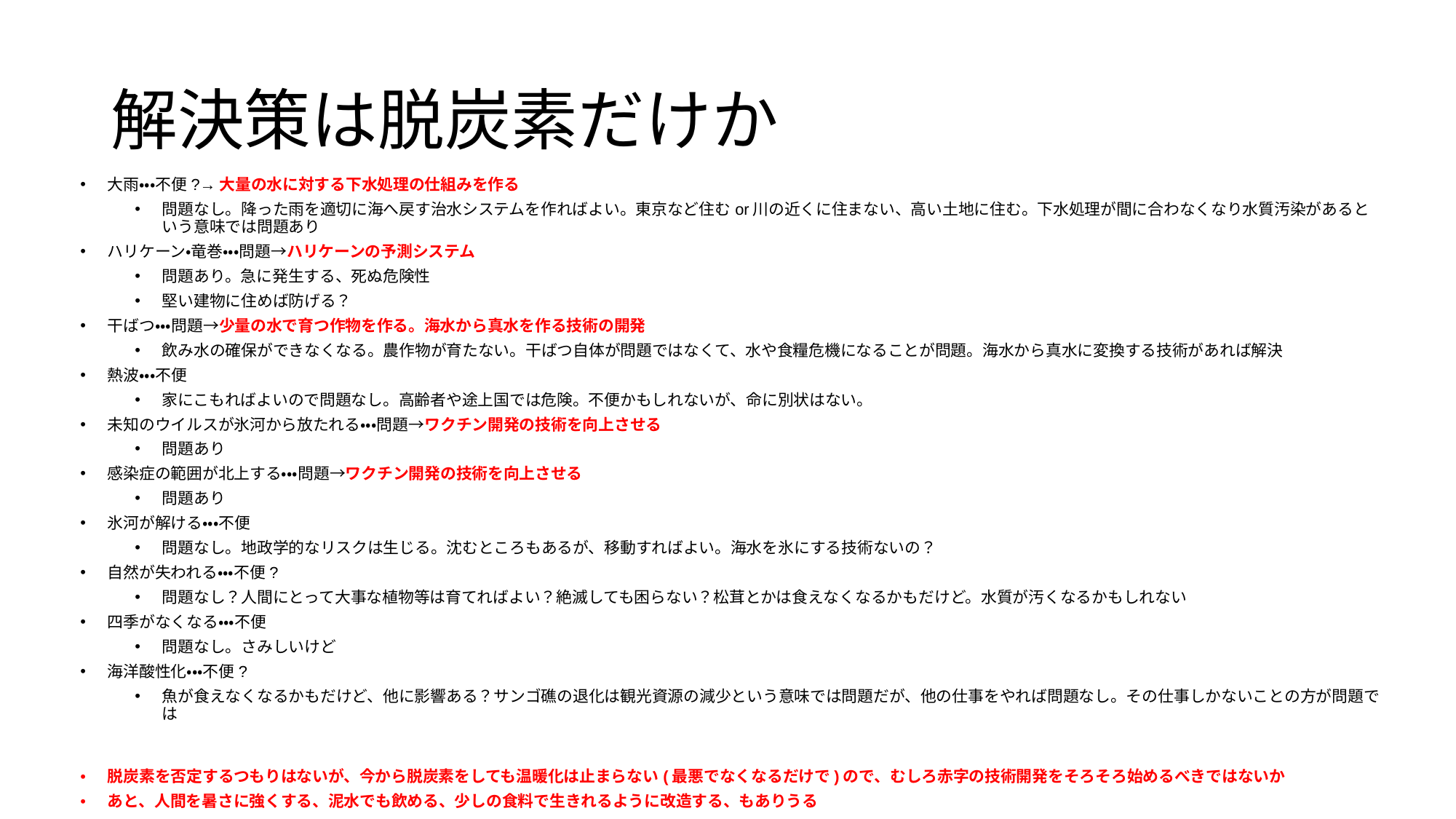

# 解決策は脱炭素だけか
大雨・・・不便?→大量の水に対する下水処理の仕組みを作る
問題なし。降った雨を適切に海へ戻す治水システムを作ればよい。東京など住むor川の近くに住まない、高い土地に住む。下水処理が間に合わなくなり水質汚染があるという意味では問題あり
ハリケーン・竜巻・・・問題→ハリケーンの予測システム
問題あり。急に発生する、死ぬ危険性
堅い建物に住めば防げる？
干ばつ・・・問題→少量の水で育つ作物を作る。海水から真水を作る技術の開発
飲み水の確保ができなくなる。農作物が育たない。干ばつ自体が問題ではなくて、水や食糧危機になることが問題。海水から真水に変換する技術があれば解決
熱波・・・不便
家にこもればよいので問題なし。高齢者や途上国では危険。不便かもしれないが、命に別状はない。
未知のウイルスが氷河から放たれる・・・問題→ワクチン開発の技術を向上させる
問題あり
感染症の範囲が北上する・・・問題→ワクチン開発の技術を向上させる
問題あり
氷河が解ける・・・不便
問題なし。地政学的なリスクは生じる。沈むところもあるが、移動すればよい。海水を氷にする技術ないの？
自然が失われる・・・不便?
問題なし？人間にとって大事な植物等は育てればよい？絶滅しても困らない？松茸とかは食えなくなるかもだけど。水質が汚くなるかもしれない
四季がなくなる・・・不便
問題なし。さみしいけど
海洋酸性化・・・不便?
魚が食えなくなるかもだけど、他に影響ある？サンゴ礁の退化は観光資源の減少という意味では問題だが、他の仕事をやれば問題なし。その仕事しかないことの方が問題では

脱炭素を否定するつもりはないが、今から脱炭素をしても温暖化は止まらない(最悪でなくなるだけで)ので、むしろ赤字の技術開発をそろそろ始めるべきではないか
あと、人間を暑さに強くする、泥水でも飲める、少しの食料で生きれるように改造する、もありうる